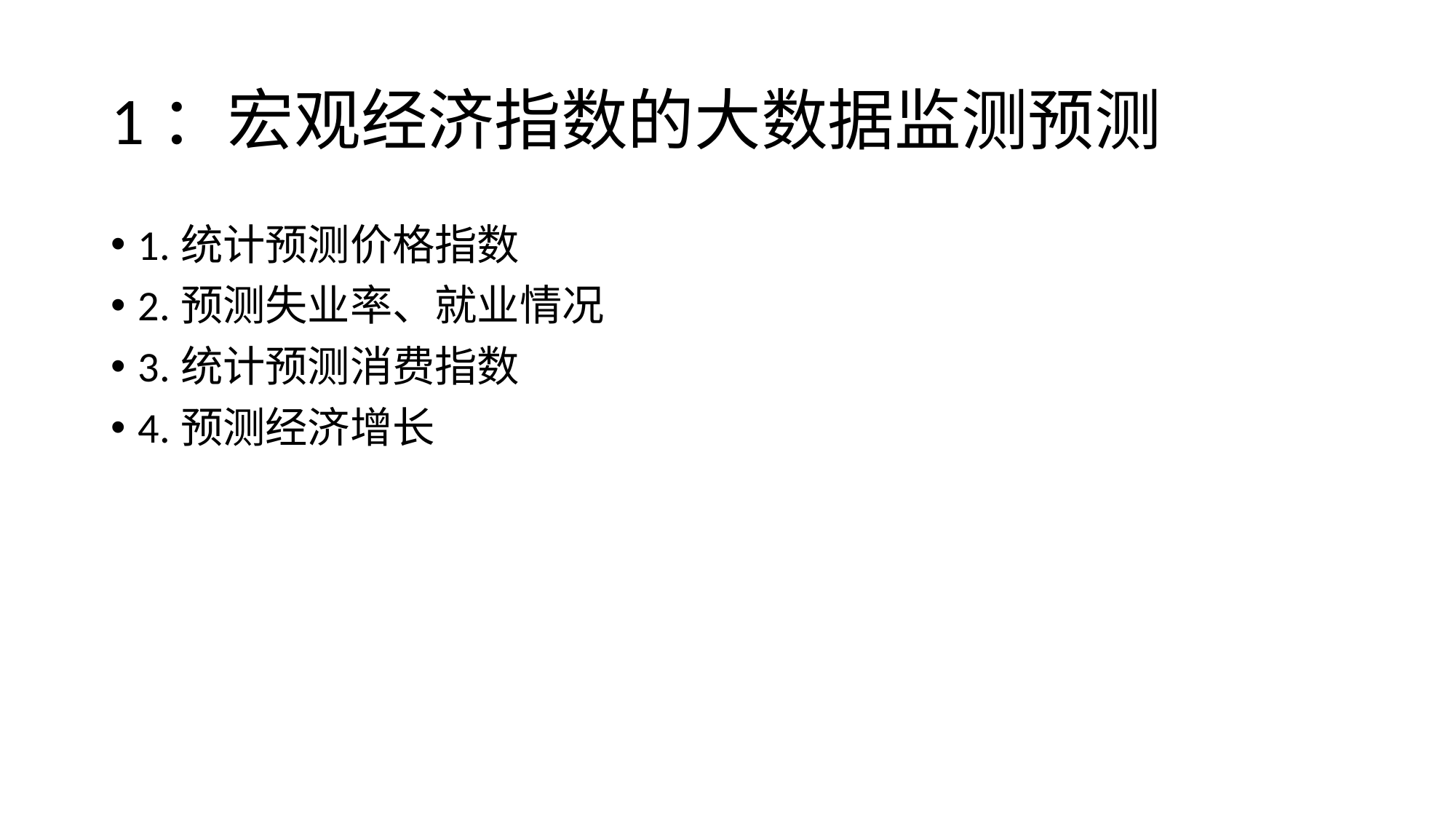

# 1：宏观经济指数的大数据监测预测
1.统计预测价格指数
2.预测失业率、就业情况
3.统计预测消费指数
4.预测经济增长